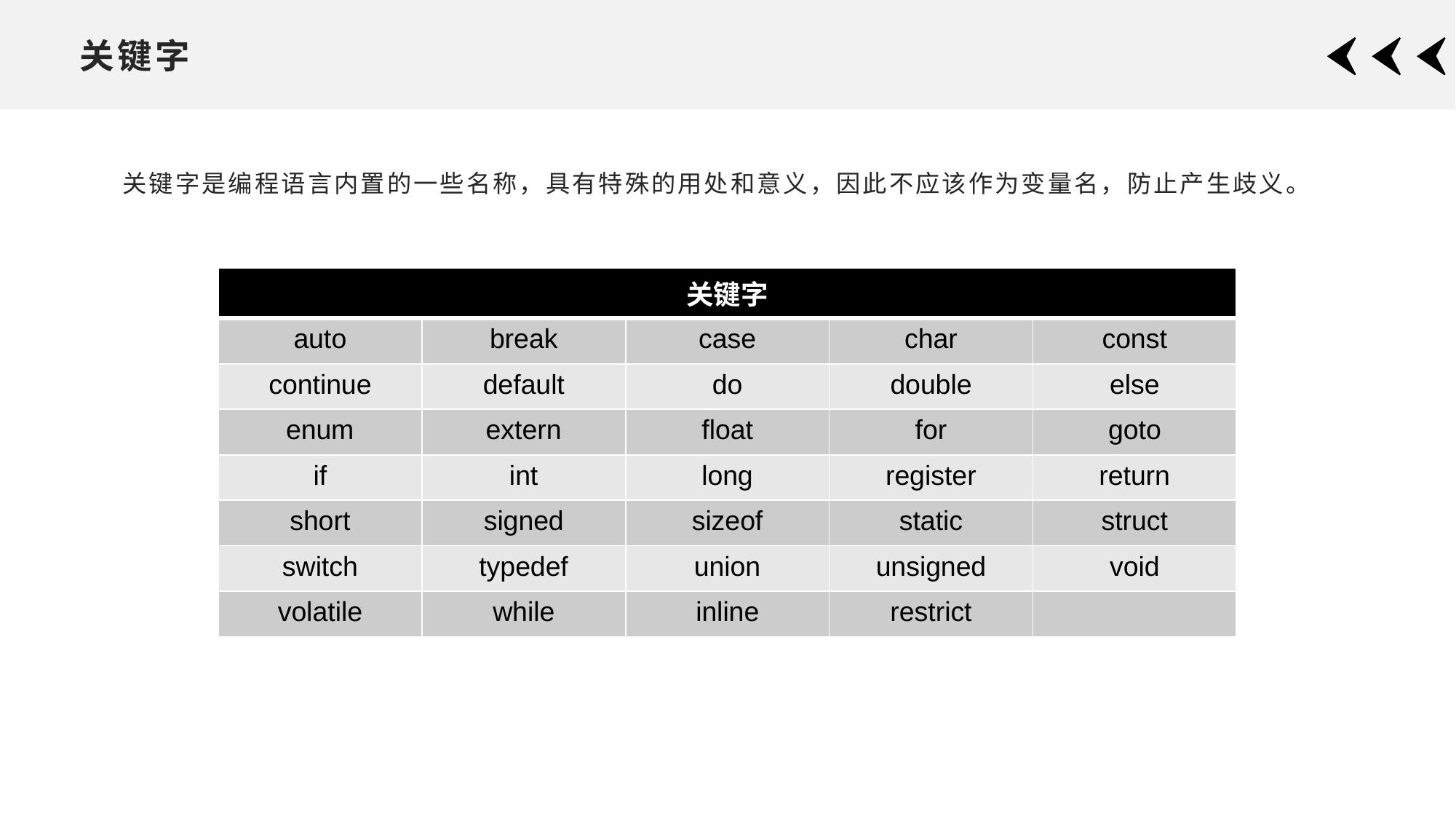

# 关键字
关键字是编程语言内置的一些名称，具有特殊的用处和意义，因此不应该作为变量名，防止产生歧义。
| 关键字 |  |  |  |  |
| --- | --- | --- | --- | --- |
| auto | break | case | char | const |
| continue | default | do | double | else |
| enum | extern | float | for | goto |
| if | int | long | register | return |
| short | signed | sizeof | static | struct |
| switch | typedef | union | unsigned | void |
| volatile | while | inline | restrict |  |